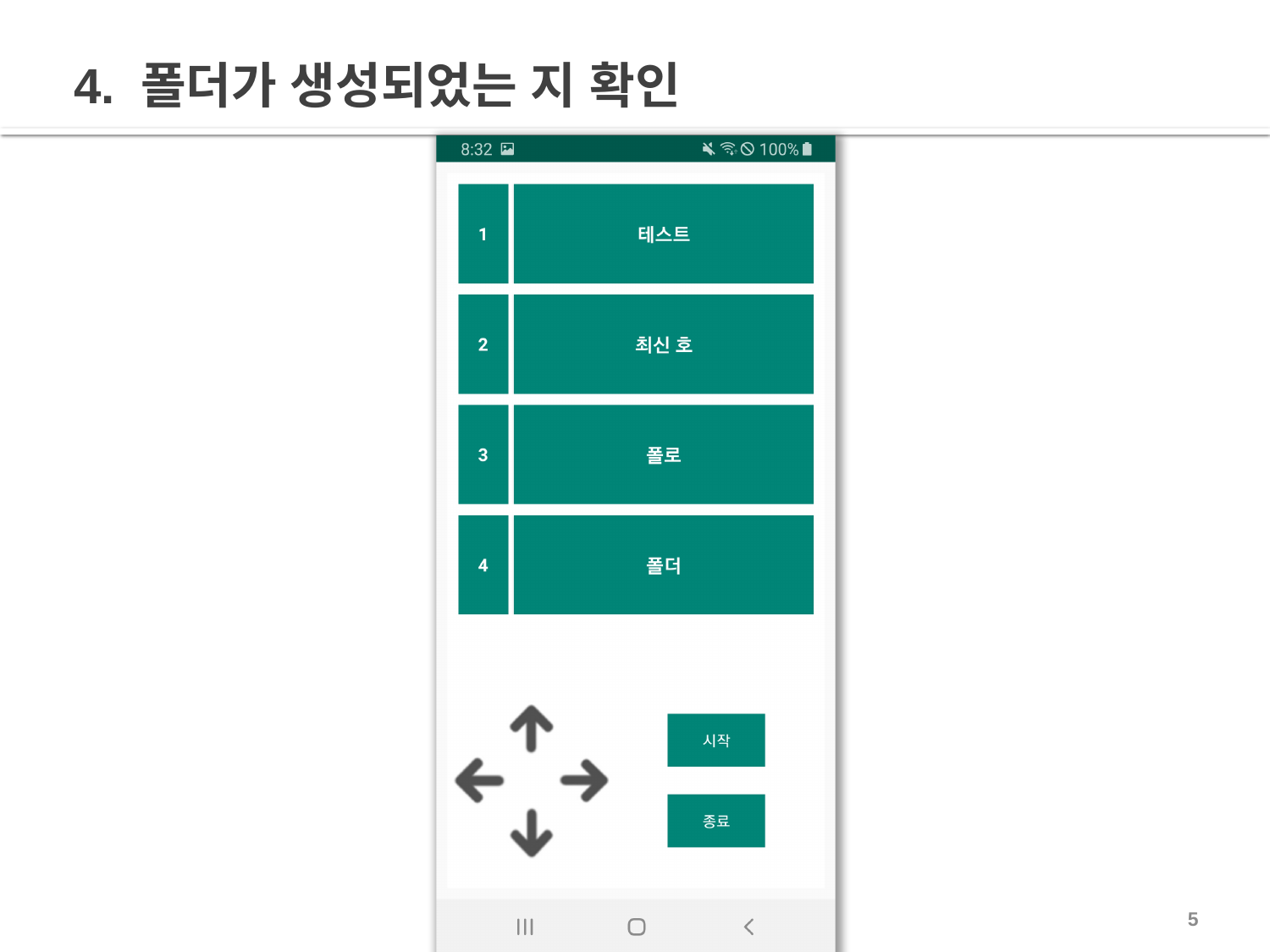

# 4. 폴더가 생성되었는 지 확인

5